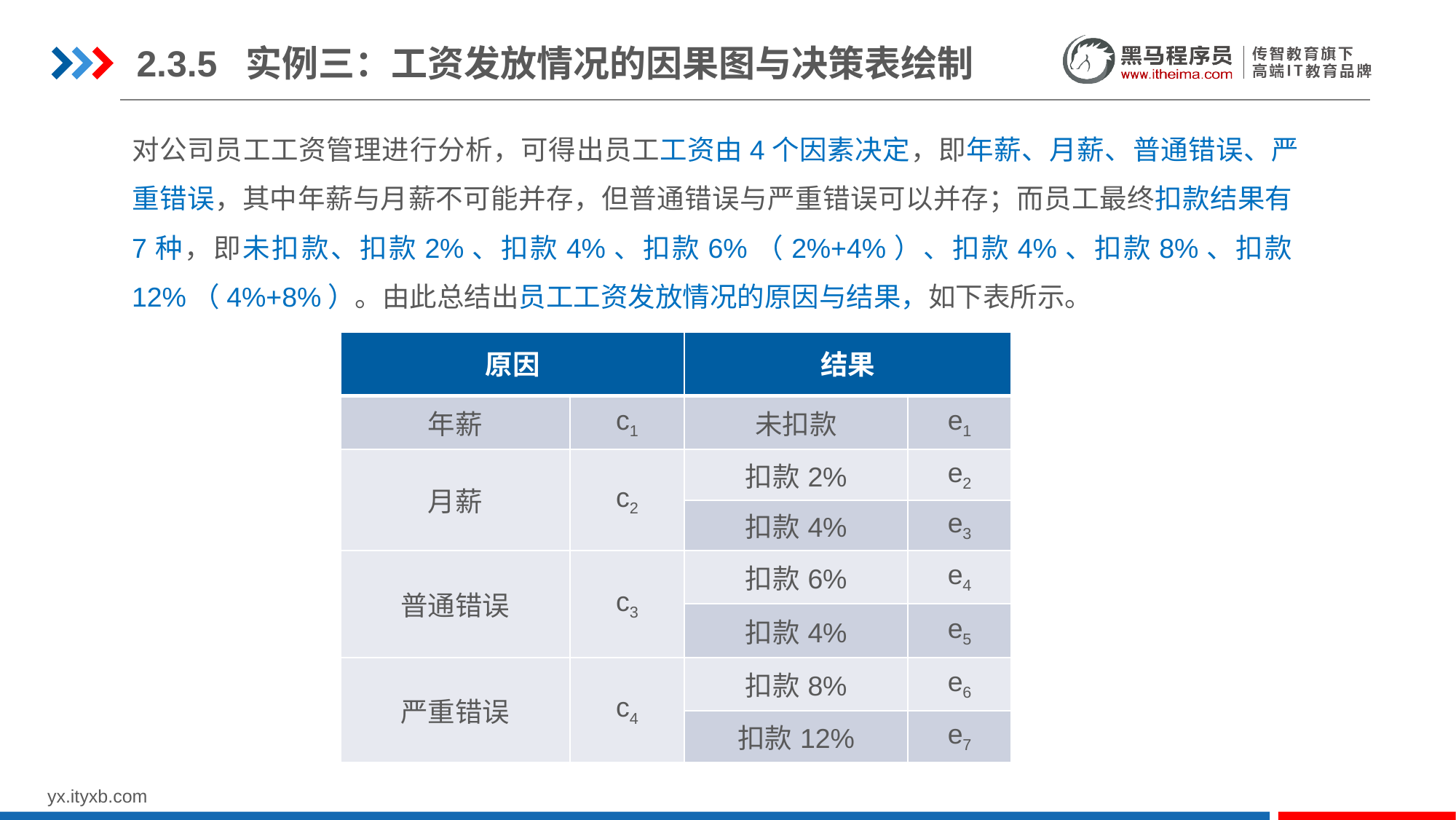

2.3.5	实例三：工资发放情况的因果图与决策表绘制
对公司员工工资管理进行分析，可得出员工工资由4个因素决定，即年薪、月薪、普通错误、严重错误，其中年薪与月薪不可能并存，但普通错误与严重错误可以并存；而员工最终扣款结果有7种，即未扣款、扣款2%、扣款4%、扣款6%（2%+4%）、扣款4%、扣款8%、扣款12%（4%+8%）。由此总结出员工工资发放情况的原因与结果，如下表所示。
| 原因 |  | 结果 |  |
| --- | --- | --- | --- |
| 年薪 | c1 | 未扣款 | e1 |
| 月薪 | c2 | 扣款2% | e2 |
|  |  | 扣款4% | e3 |
| 普通错误 | c3 | 扣款6% | e4 |
|  |  | 扣款4% | e5 |
| 严重错误 | c4 | 扣款8% | e6 |
|  |  | 扣款12% | e7 |